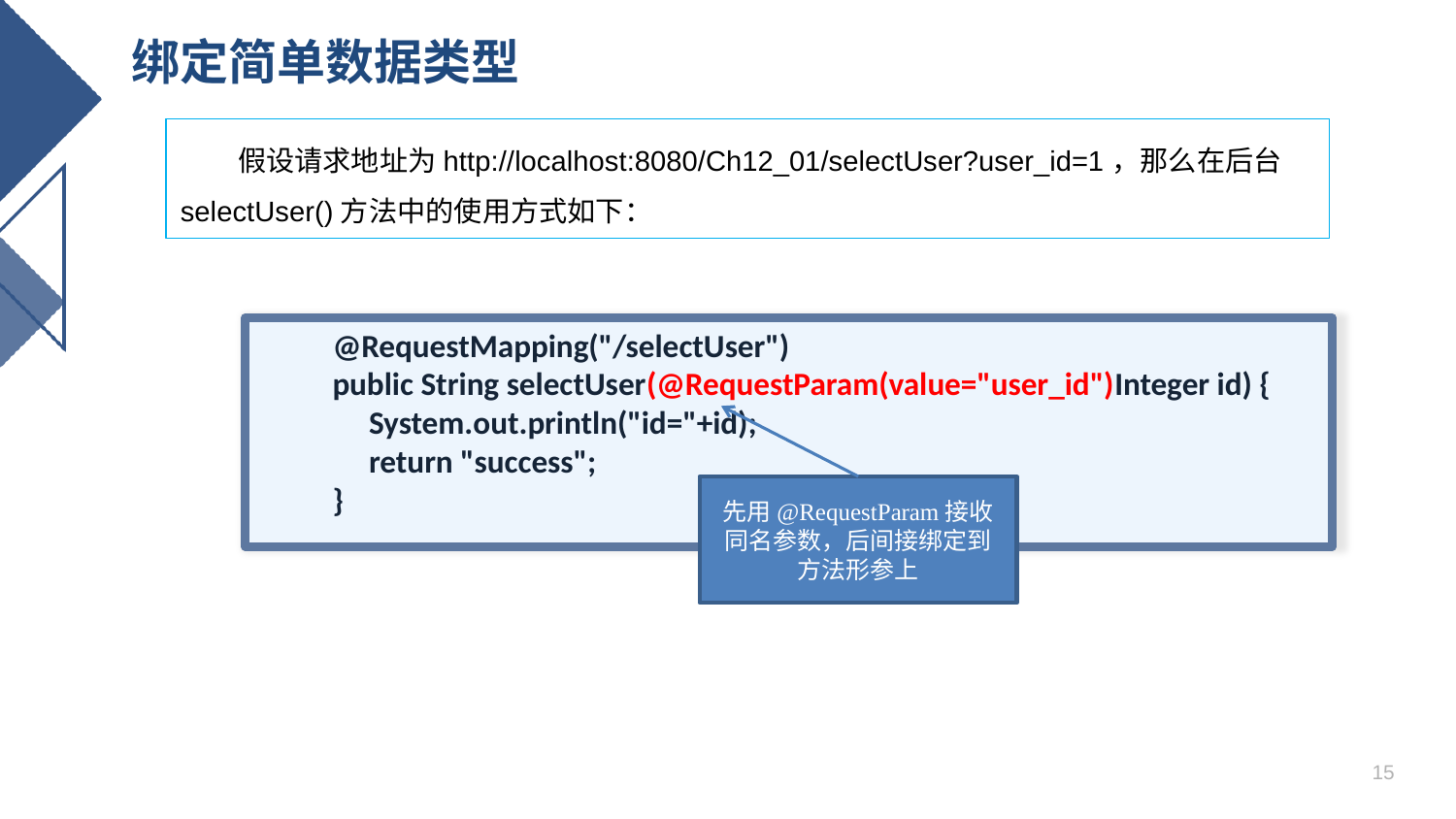

# 绑定简单数据类型
        假设请求地址为http://localhost:8080/Ch12_01/selectUser?user_id=1，那么在后台selectUser()方法中的使用方式如下：

@RequestMapping("/selectUser")
public String selectUser(@RequestParam(value="user_id")Integer id) {
     System.out.println("id="+id);
     return "success";
}
先用@RequestParam接收同名参数，后间接绑定到方法形参上
15